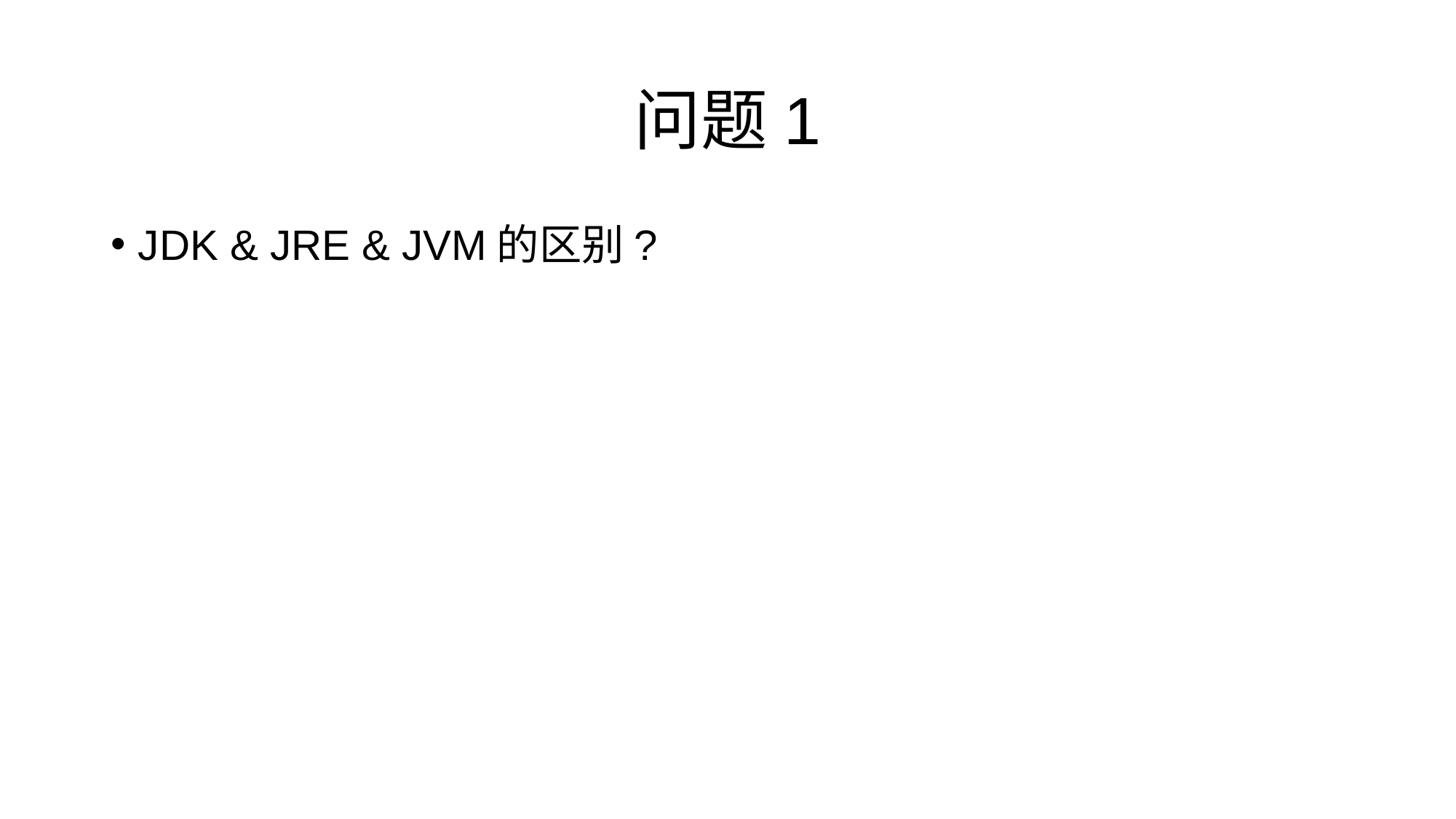

# 问题1
JDK & JRE & JVM的区别?